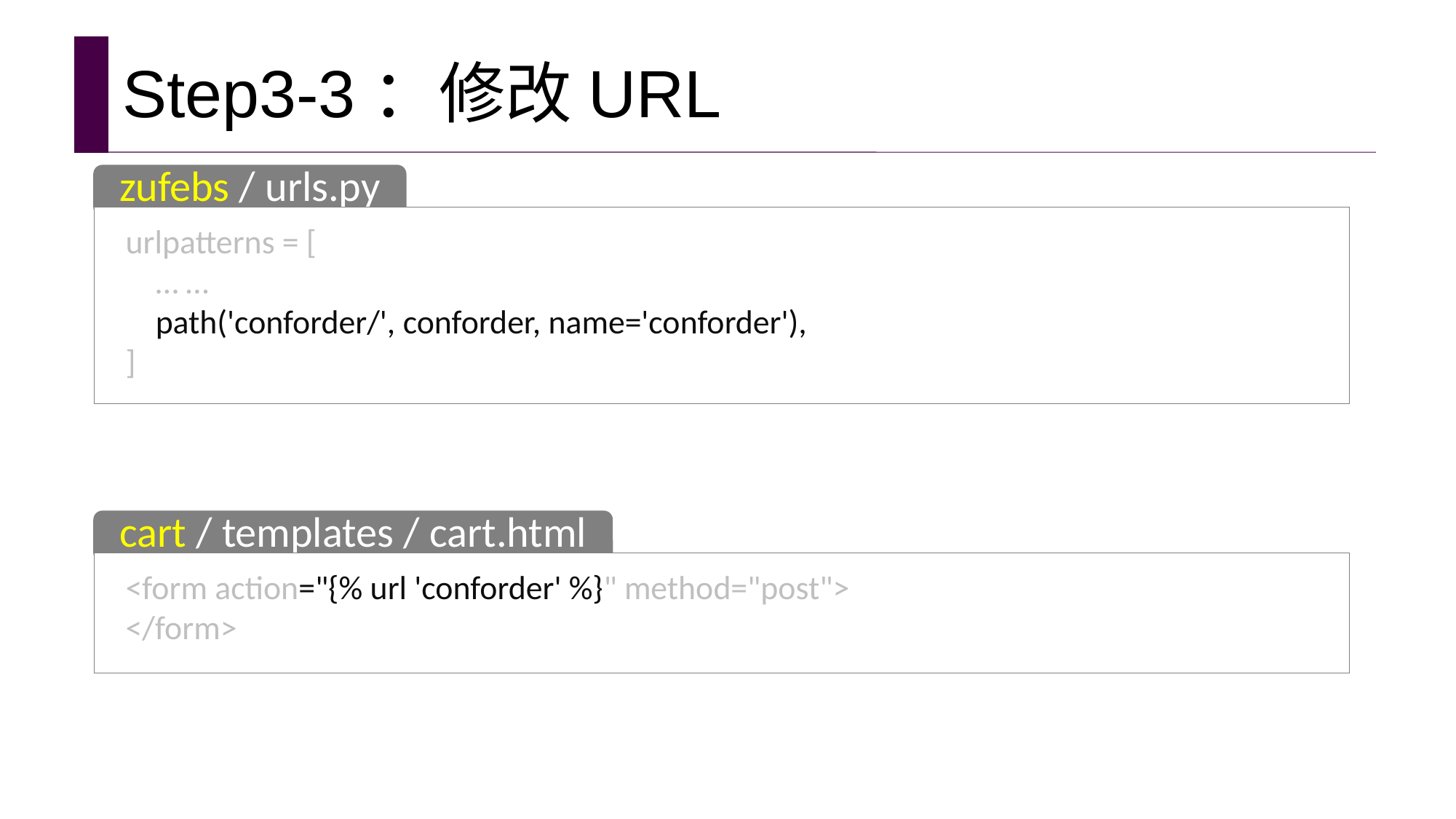

# Step3-3：修改URL
zufebs / urls.py

urlpatterns = [
    … …
    path('conforder/', conforder, name='conforder'),
]
cart / templates / cart.html

<form action="{% url 'conforder' %}" method="post">
</form>